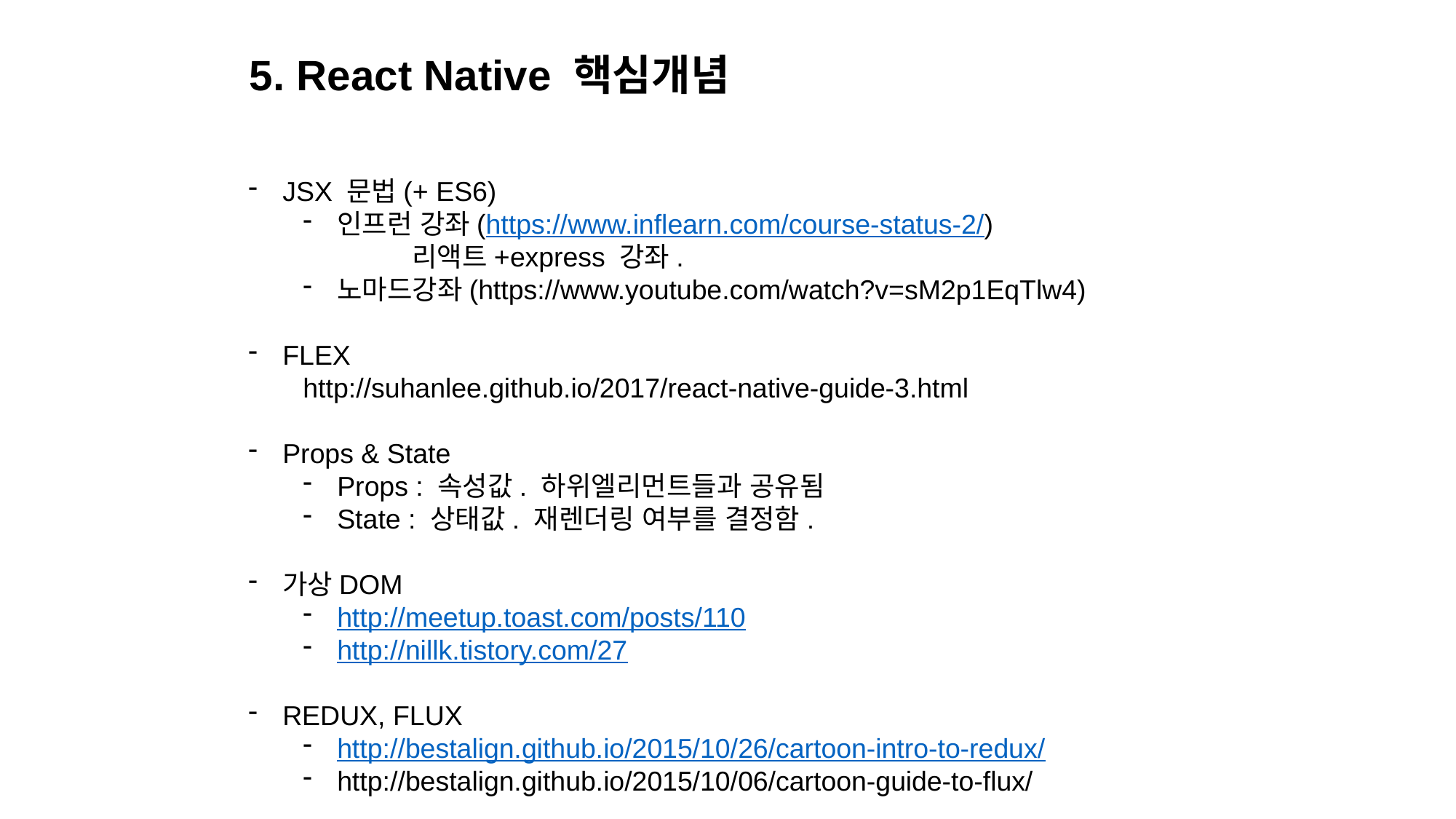

5. React Native 핵심개념
JSX 문법(+ ES6)
인프런 강좌(https://www.inflearn.com/course-status-2/)
	리액트+express 강좌.
노마드강좌(https://www.youtube.com/watch?v=sM2p1EqTlw4)

FLEX
http://suhanlee.github.io/2017/react-native-guide-3.html

Props & State
Props : 속성값. 하위엘리먼트들과 공유됨
State : 상태값. 재렌더링 여부를 결정함.

가상DOM
http://meetup.toast.com/posts/110
http://nillk.tistory.com/27

REDUX, FLUX
http://bestalign.github.io/2015/10/26/cartoon-intro-to-redux/
http://bestalign.github.io/2015/10/06/cartoon-guide-to-flux/